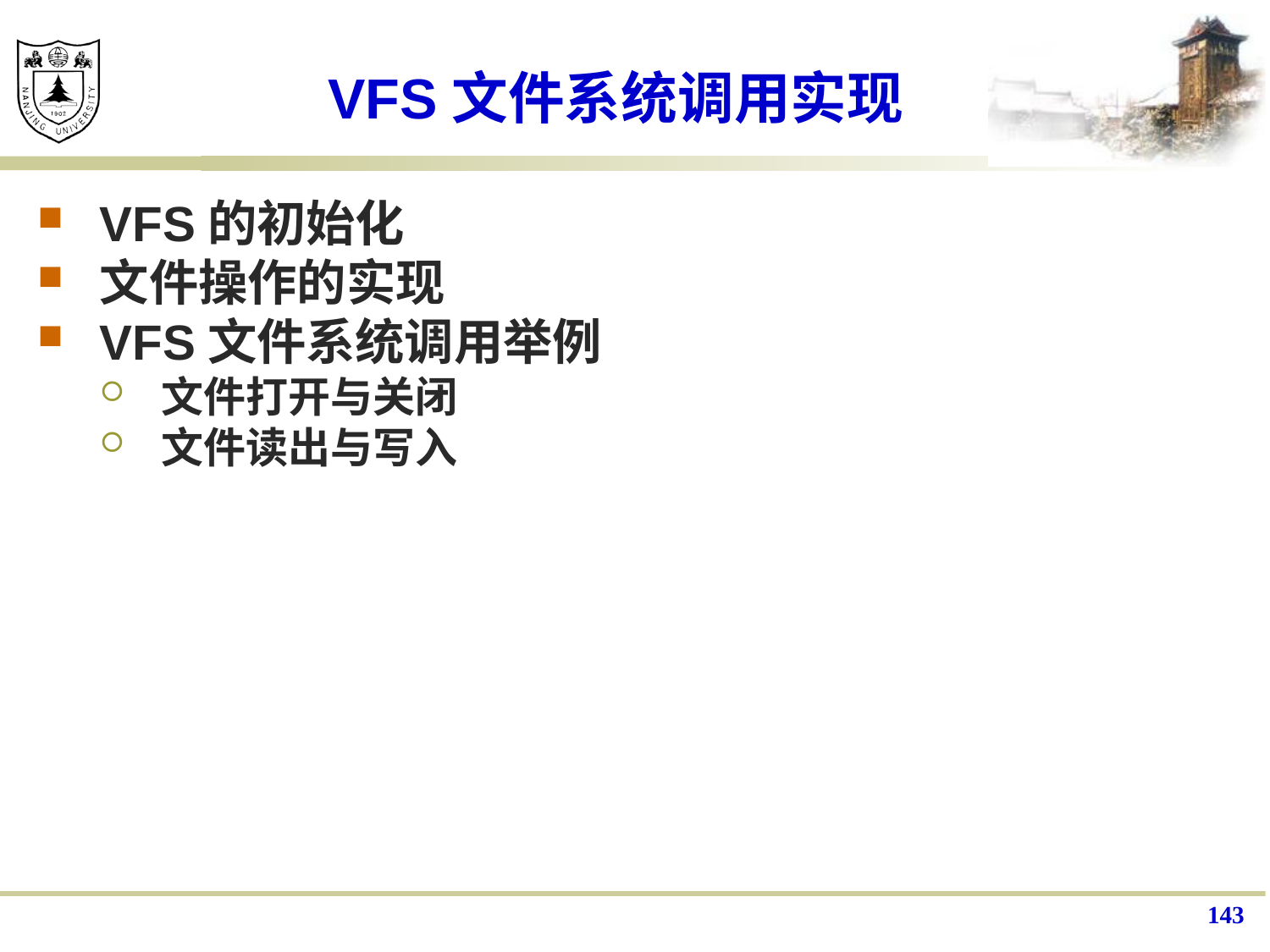

# VFS文件系统调用实现
VFS的初始化
文件操作的实现
VFS文件系统调用举例
文件打开与关闭
文件读出与写入

143